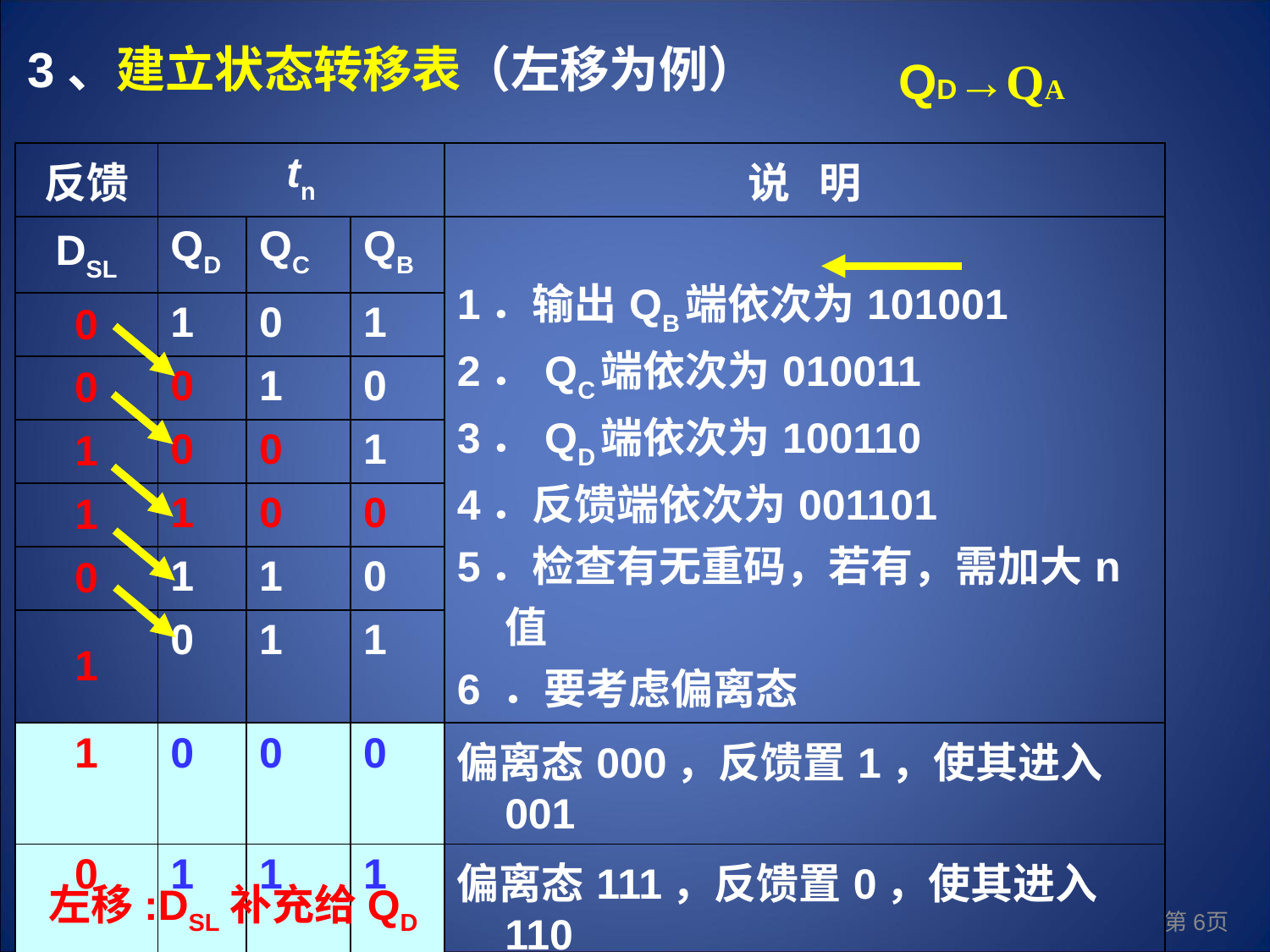

QD→QA
3、建立状态转移表（左移为例）
| 反馈 | tn |  |  | 说 明 |
| --- | --- | --- | --- | --- |
| DSL | QD | QC | QB | 1．输出QB端依次为101001 2．QC端依次为010011 3．QD端依次为100110 4．反馈端依次为001101 5．检查有无重码，若有，需加大n值 6 ．要考虑偏离态 |
| 0 | 1 | 0 | 1 |  |
| 0 | 0 | 1 | 0 |  |
| 1 | 0 | 0 | 1 |  |
| 1 | 1 | 0 | 0 |  |
| 0 | 1 | 1 | 0 |  |
| 1 | 0 | 1 | 1 |  |
| 1 | 0 | 0 | 0 | 偏离态000，反馈置1，使其进入001 |
| 0 | 1 | 1 | 1 | 偏离态111，反馈置0，使其进入110 |
左移:DSL补充给QD